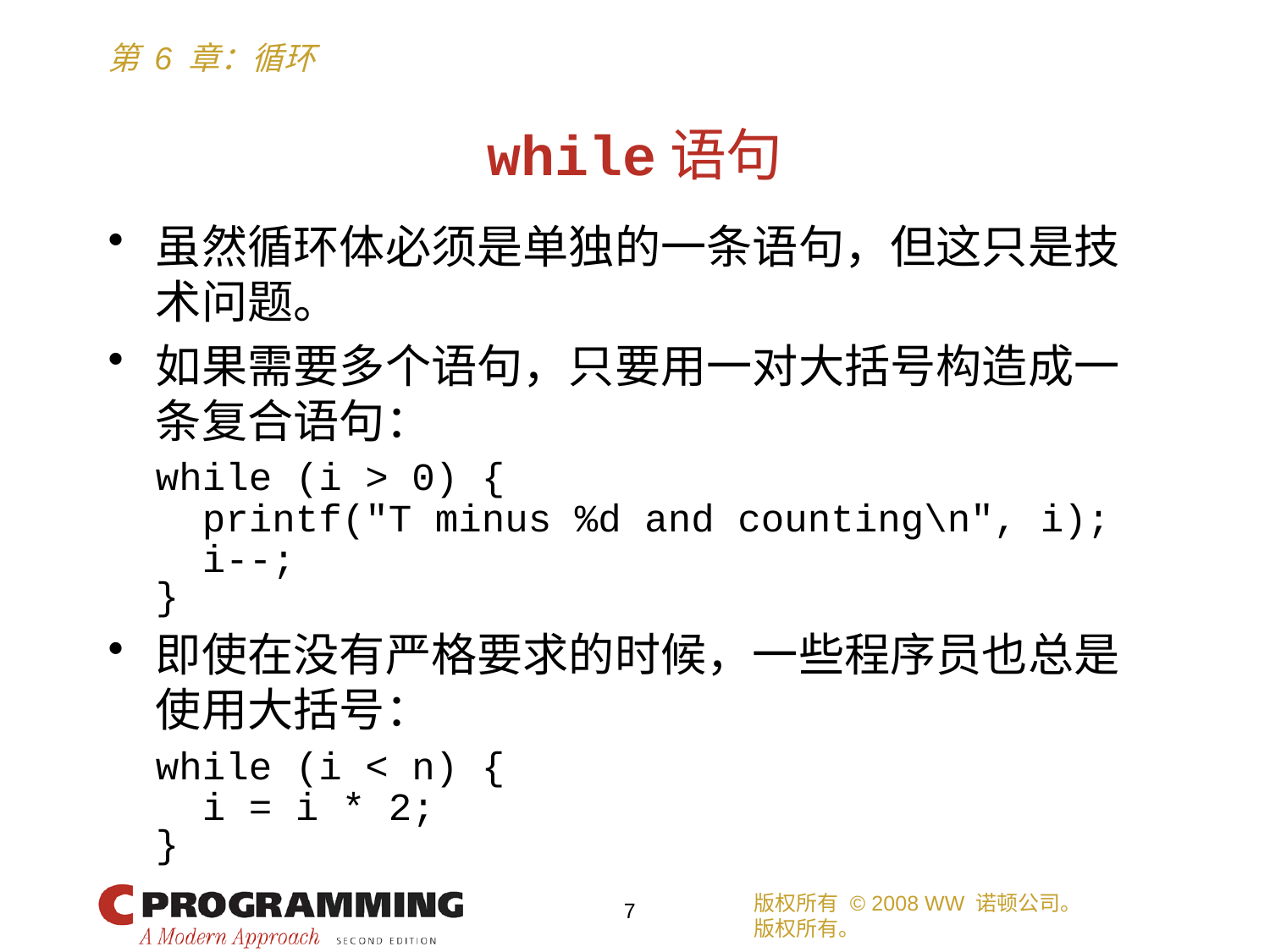

# while语句
虽然循环体必须是单独的一条语句，但这只是技术问题。
如果需要多个语句，只要用一对大括号构造成一条复合语句：
	while (i > 0) {
	  printf("T minus %d and counting\n", i);
	  i--;
	}
即使在没有严格要求的时候，一些程序员也总是使用大括号：
	while (i < n) {
	  i = i * 2;
	}

版权所有 © 2008 WW 诺顿公司。
版权所有。
7